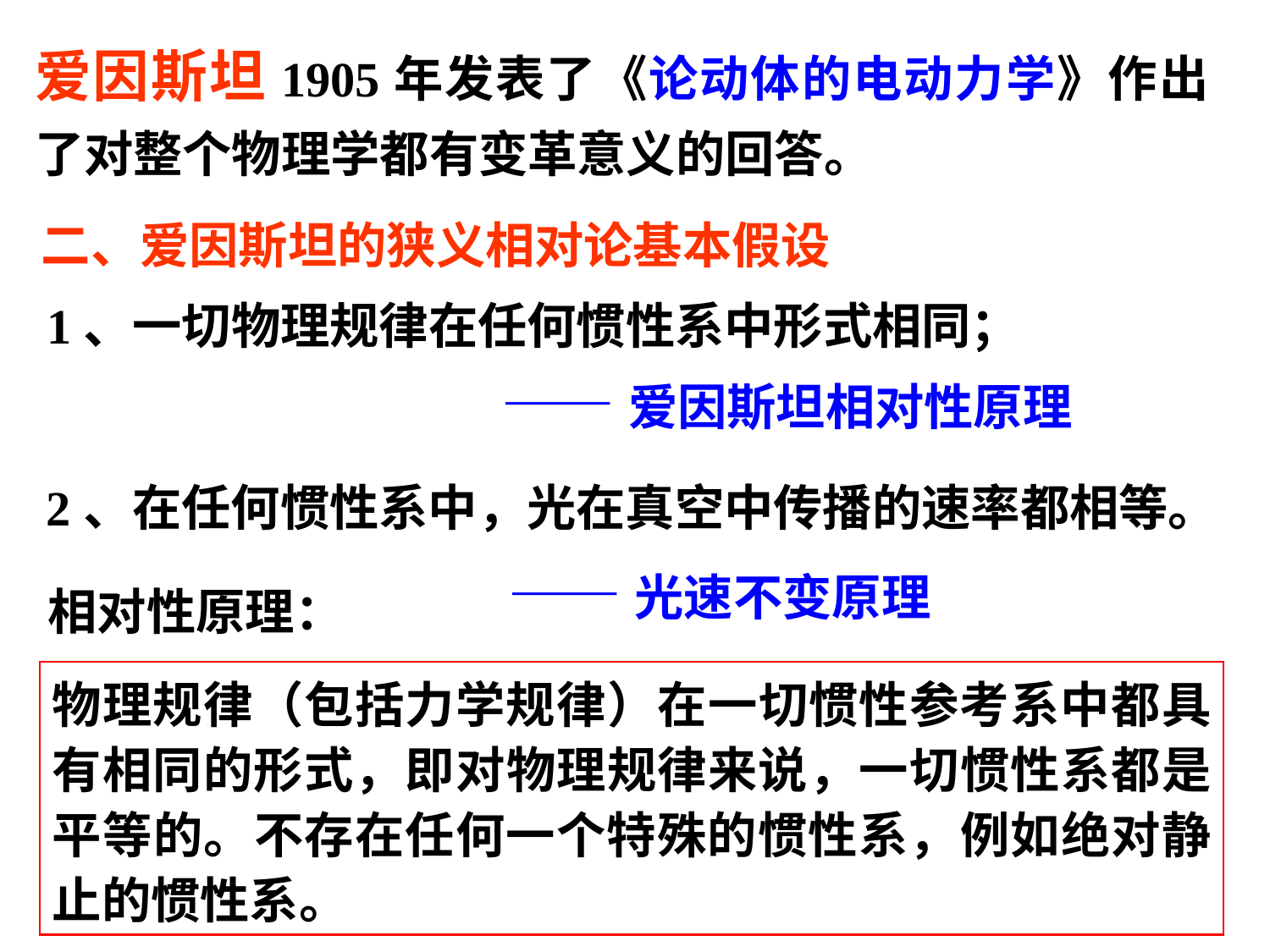

爱因斯坦1905年发表了《论动体的电动力学》作出了对整个物理学都有变革意义的回答。
二、爱因斯坦的狭义相对论基本假设
1、一切物理规律在任何惯性系中形式相同；
——爱因斯坦相对性原理
2、在任何惯性系中，光在真空中传播的速率都相等。
——光速不变原理
相对性原理：
物理规律（包括力学规律）在一切惯性参考系中都具有相同的形式，即对物理规律来说，一切惯性系都是平等的。不存在任何一个特殊的惯性系，例如绝对静止的惯性系。
24